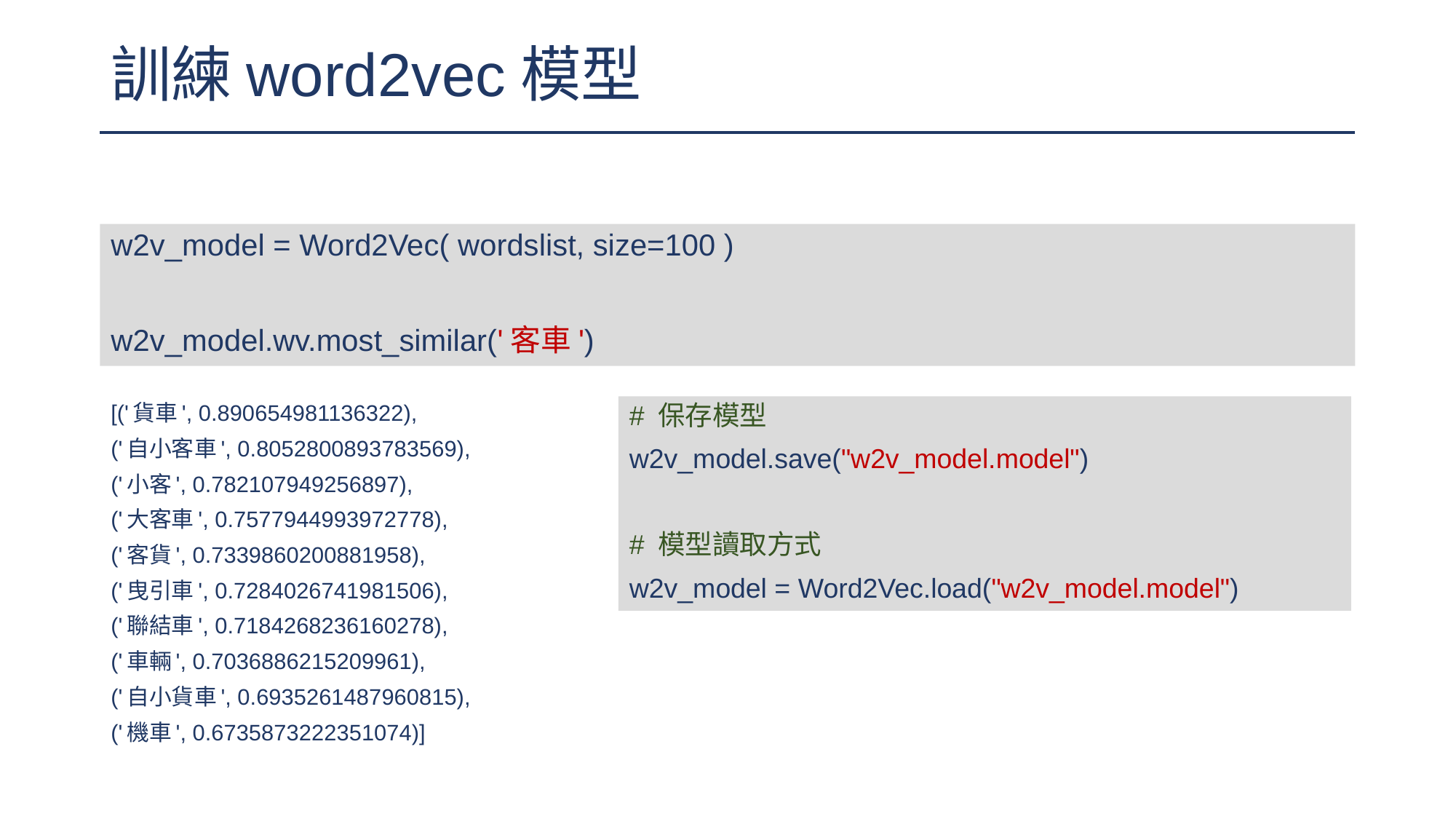

# 訓練word2vec模型
w2v_model = Word2Vec( wordslist, size=100 )

w2v_model.wv.most_similar('客車')
[('貨車', 0.890654981136322),
('自小客車', 0.8052800893783569),
('小客', 0.782107949256897),
('大客車', 0.7577944993972778),
('客貨', 0.7339860200881958),
('曳引車', 0.7284026741981506),
('聯結車', 0.7184268236160278),
('車輛', 0.7036886215209961),
('自小貨車', 0.6935261487960815),
('機車', 0.6735873222351074)]
# 保存模型
w2v_model.save("w2v_model.model")

# 模型讀取方式
w2v_model = Word2Vec.load("w2v_model.model")